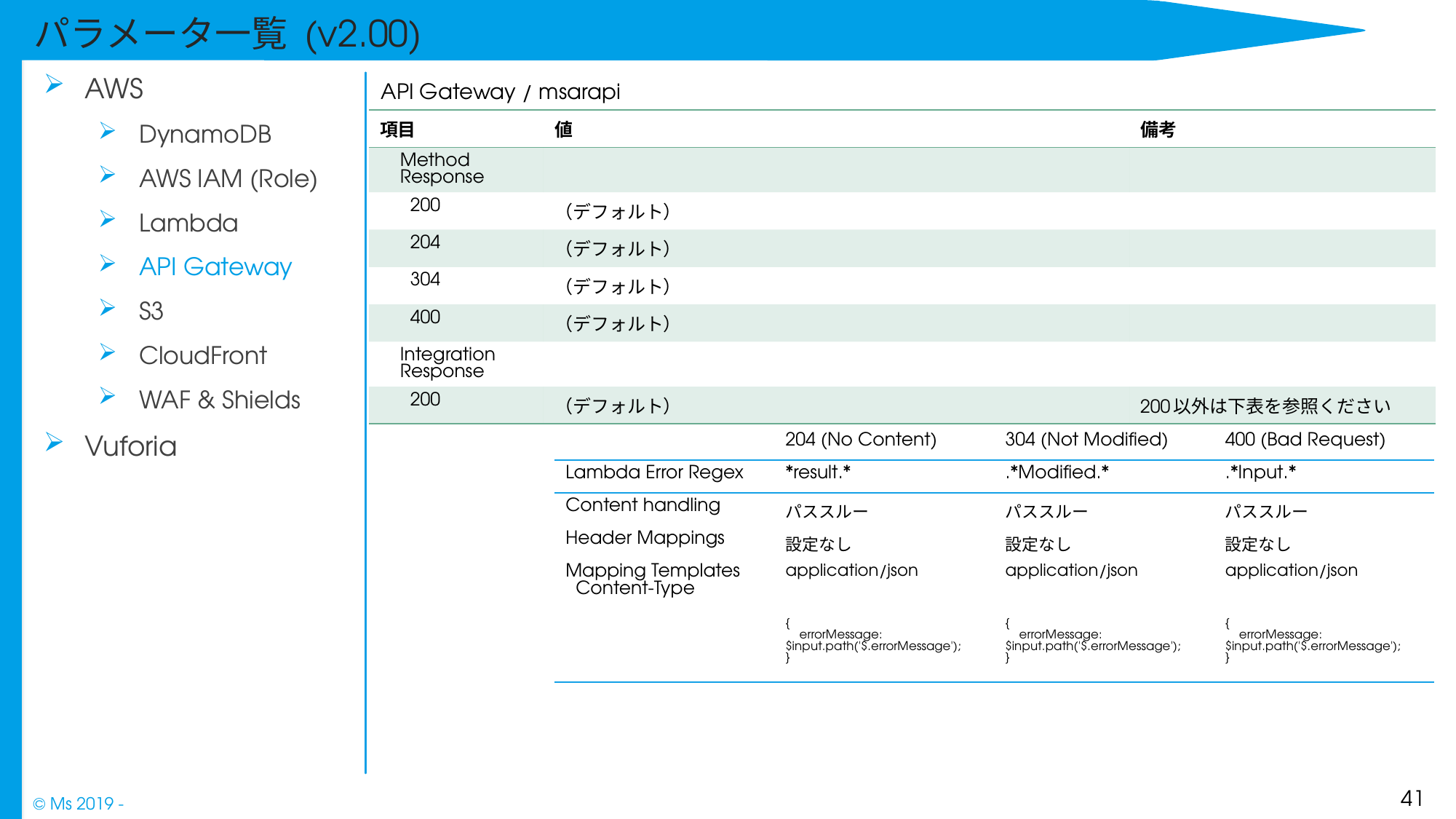

# パラメータ一覧 (v2.00)
AWS
DynamoDB
AWS IAM (Role)
Lambda
API Gateway
S3
CloudFront
WAF & Shields
Vuforia
API Gateway / msarapi
| 項目 | 値 | 備考 |
| --- | --- | --- |
| Method Response |  |  |
| 200 | （デフォルト） |  |
| 204 | （デフォルト） |  |
| 304 | （デフォルト） |  |
| 400 | （デフォルト） |  |
| Integration Response |  |  |
| 200 | （デフォルト） | 200以外は下表を参照ください |
|  | 204 (No Content) | 304 (Not Modified) | 400 (Bad Request) |
| --- | --- | --- | --- |
| Lambda Error Regex | \*result.\* | .\*Modified.\* | .\*Input.\* |
| Content handling | パススルー | パススルー | パススルー |
| Header Mappings | 設定なし | 設定なし | 設定なし |
| Mapping Templates Content-Type | application/json | application/json | application/json |
|  | { errorMessage: $input.path('$.errorMessage'); } | { errorMessage: $input.path('$.errorMessage'); } | { errorMessage: $input.path('$.errorMessage'); } |
41